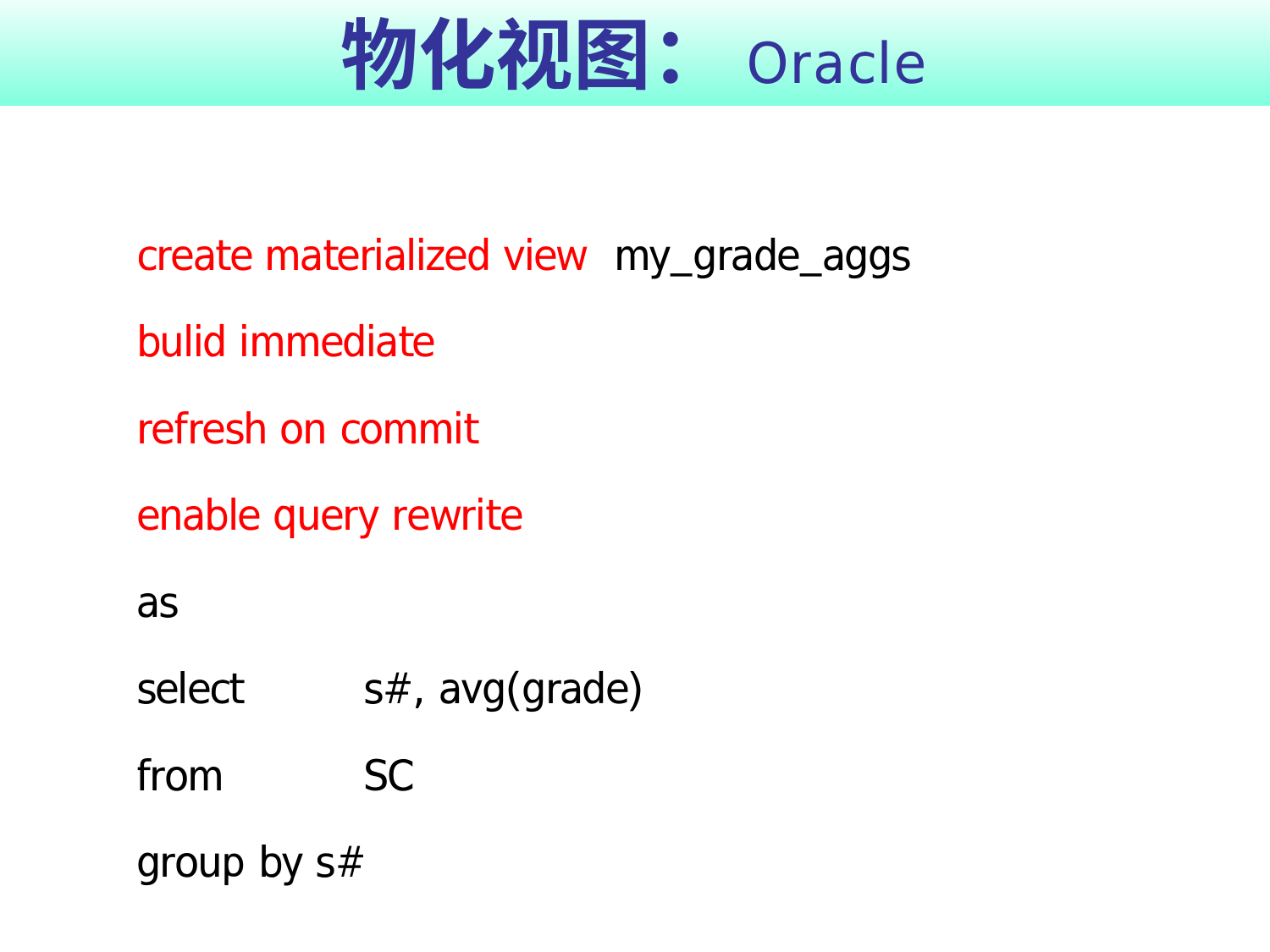

# 物化视图：Oracle
create materialized view  my_grade_aggs
bulid immediate
refresh on commit
enable query rewrite
as
select 	    s#, avg(grade)
from 	    SC
group by s#